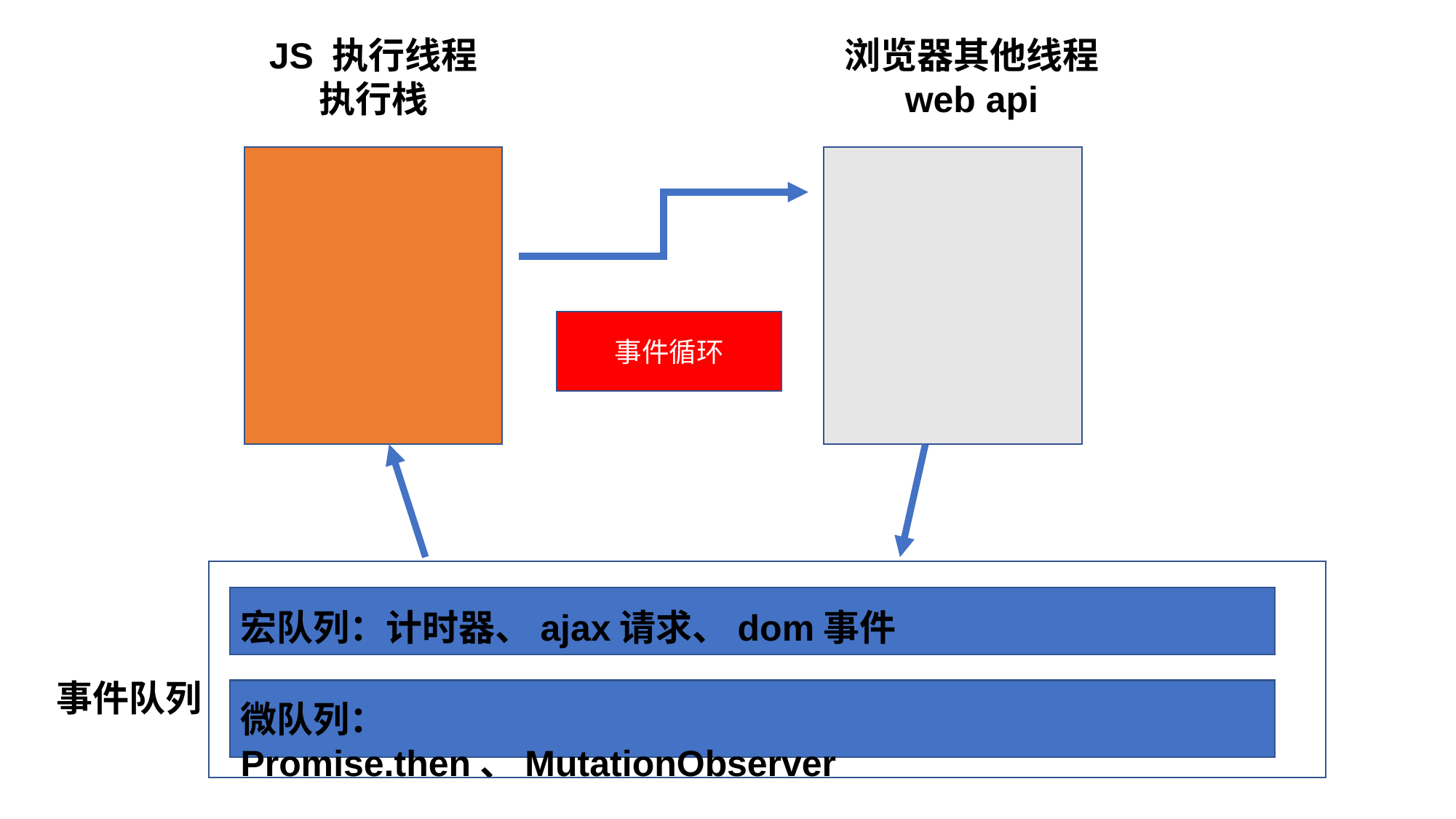

浏览器其他线程
web api
JS 执行线程
执行栈

事件循环

宏队列：计时器、ajax请求、dom事件

微队列：Promise.then、MutationObserver
事件队列